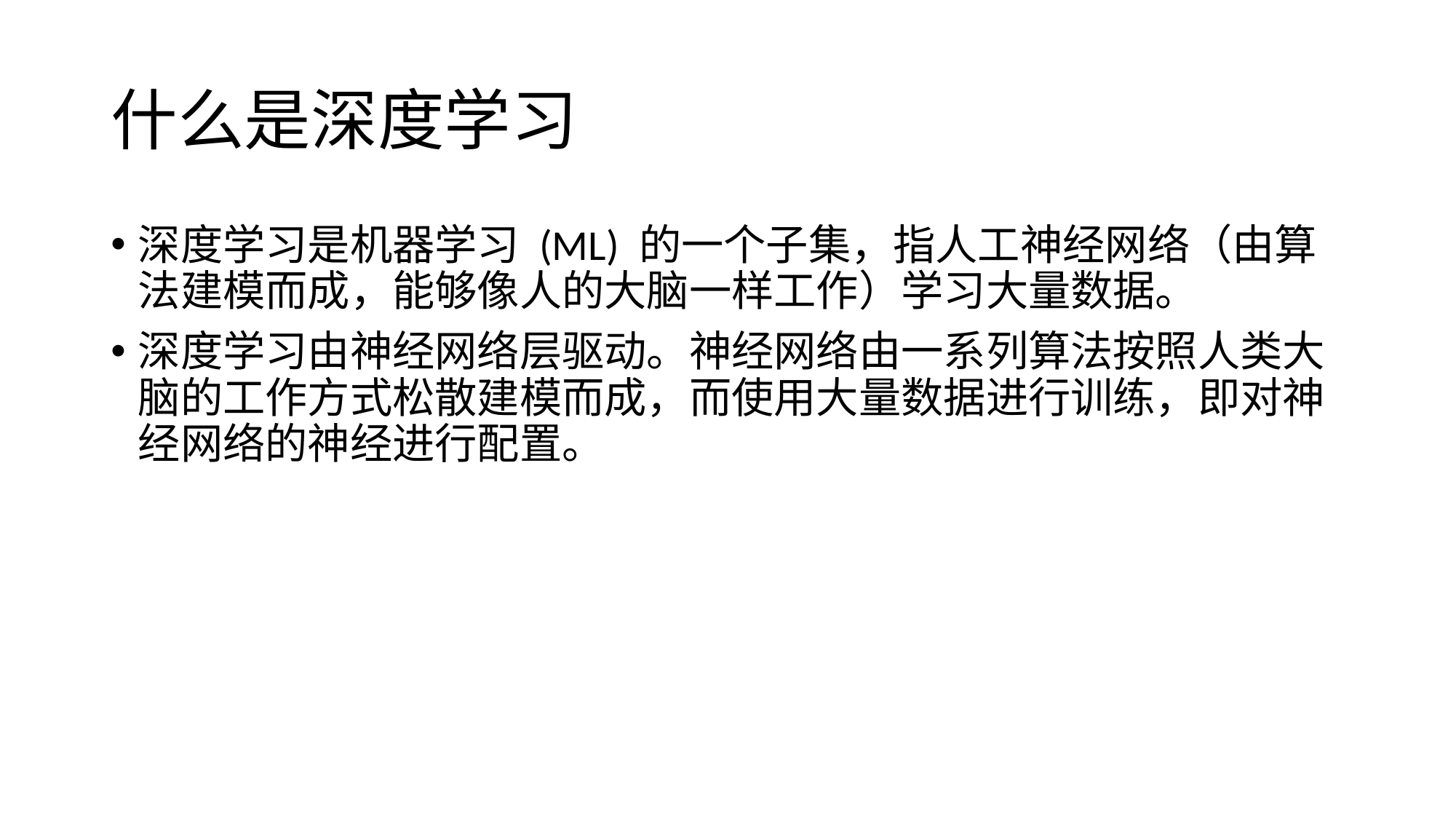

# 什么是深度学习
深度学习是机器学习 (ML) 的一个子集，指人工神经网络（由算法建模而成，能够像人的大脑一样工作）学习大量数据。
深度学习由神经网络层驱动。神经网络由一系列算法按照人类大脑的工作方式松散建模而成，而使用大量数据进行训练，即对神经网络的神经进行配置。